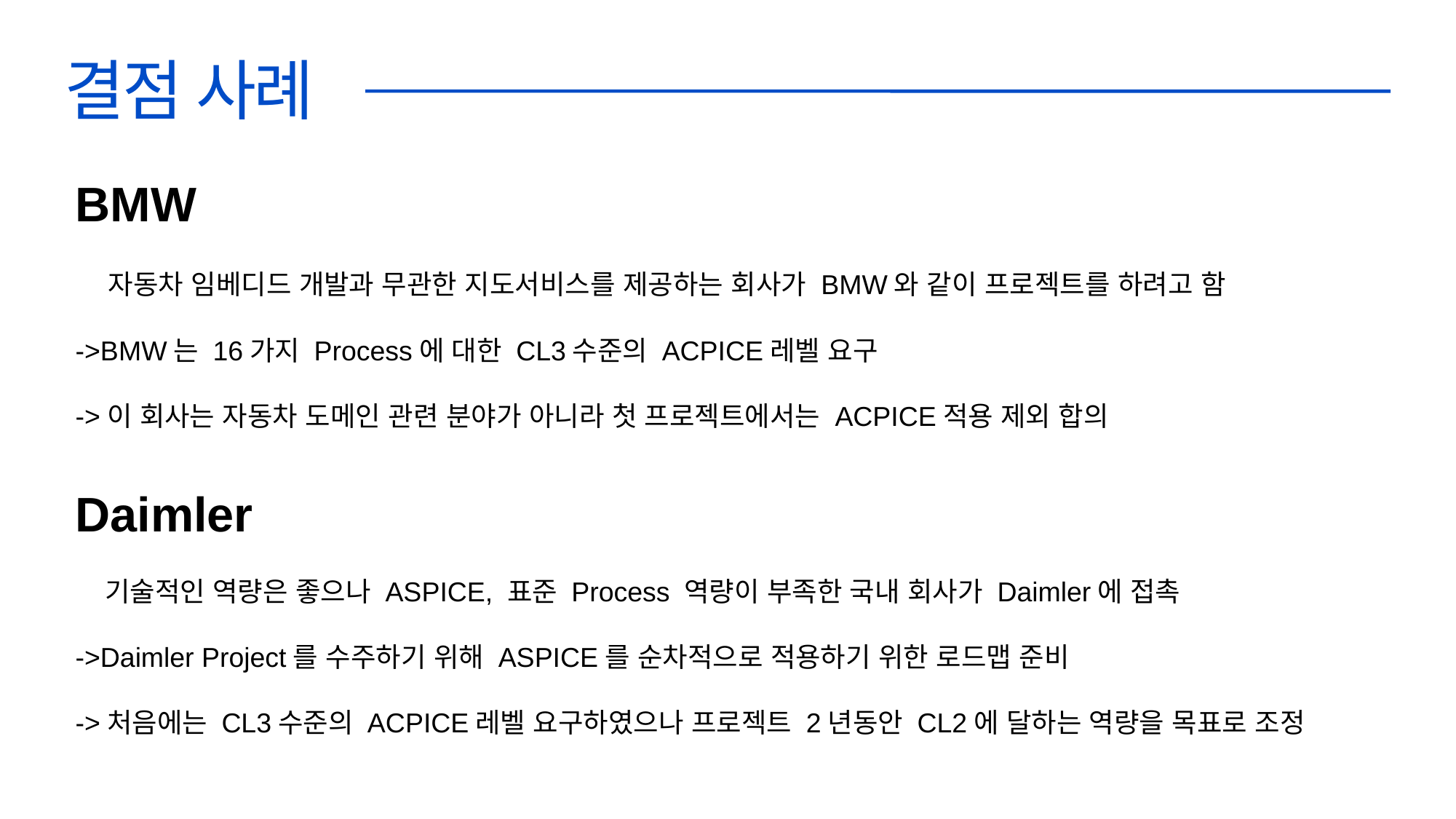

결점 사례

BMW

   자동차 임베디드 개발과 무관한 지도서비스를 제공하는 회사가 BMW와 같이 프로젝트를 하려고 함

->BMW는 16가지 Process에 대한 CL3수준의 ACPICE레벨 요구

->이 회사는 자동차 도메인 관련 분야가 아니라 첫 프로젝트에서는 ACPICE적용 제외 합의
Daimler

   기술적인 역량은 좋으나 ASPICE, 표준 Process 역량이 부족한 국내 회사가 Daimler에 접촉

->Daimler Project를 수주하기 위해 ASPICE를 순차적으로 적용하기 위한 로드맵 준비

->처음에는 CL3수준의 ACPICE레벨 요구하였으나 프로젝트 2년동안 CL2에 달하는 역량을 목표로 조정